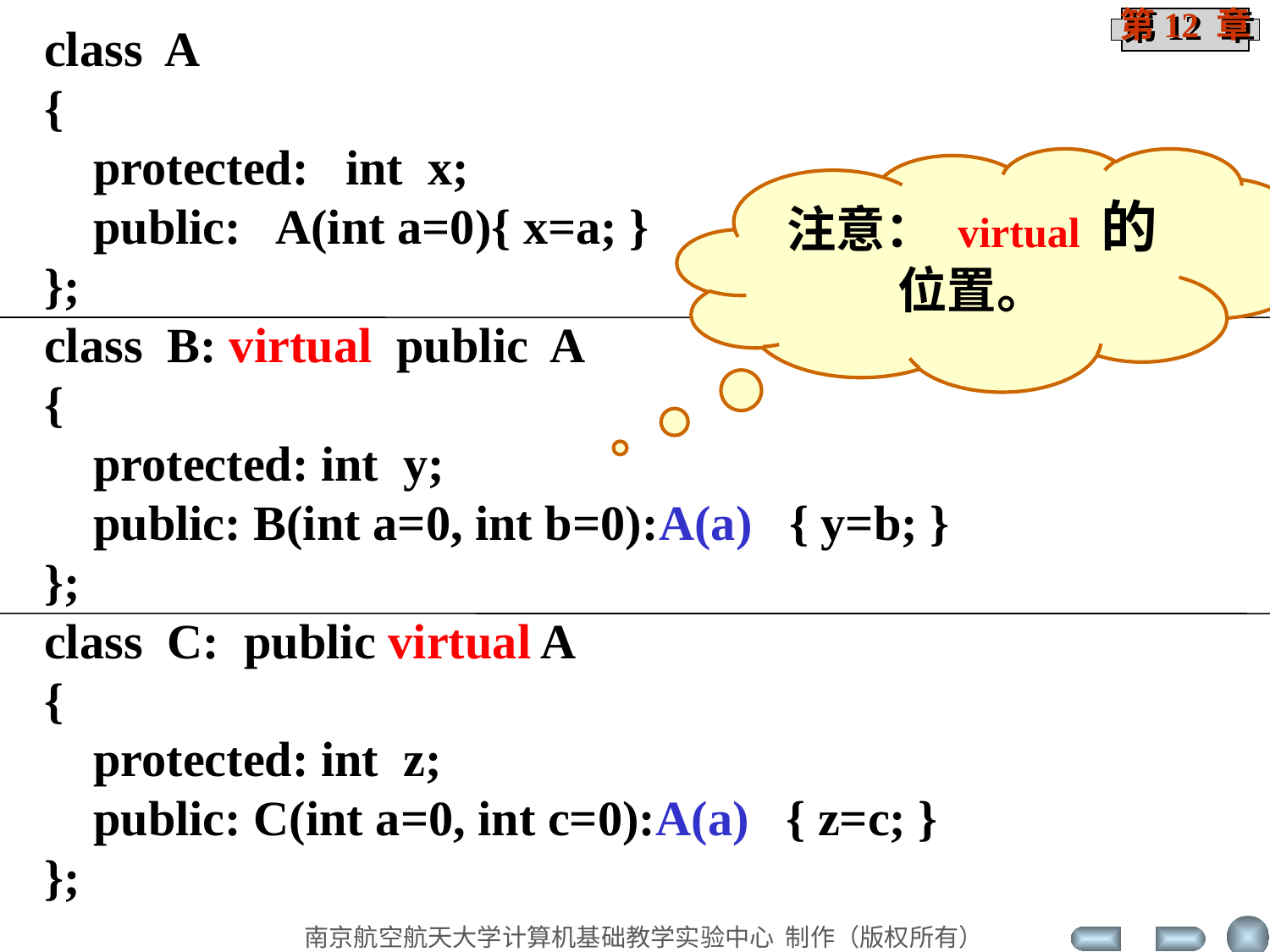

class  A
{
    protected:   int  x;
    public:   A(int a=0){ x=a; }
};
class  B: virtual  public  A
{
    protected: int  y;
    public: B(int a=0, int b=0):A(a)   { y=b; }
};
class  C:  public virtual A
{
    protected: int  z;
    public: C(int a=0, int c=0):A(a)   { z=c; }
};
注意： virtual 的位置。